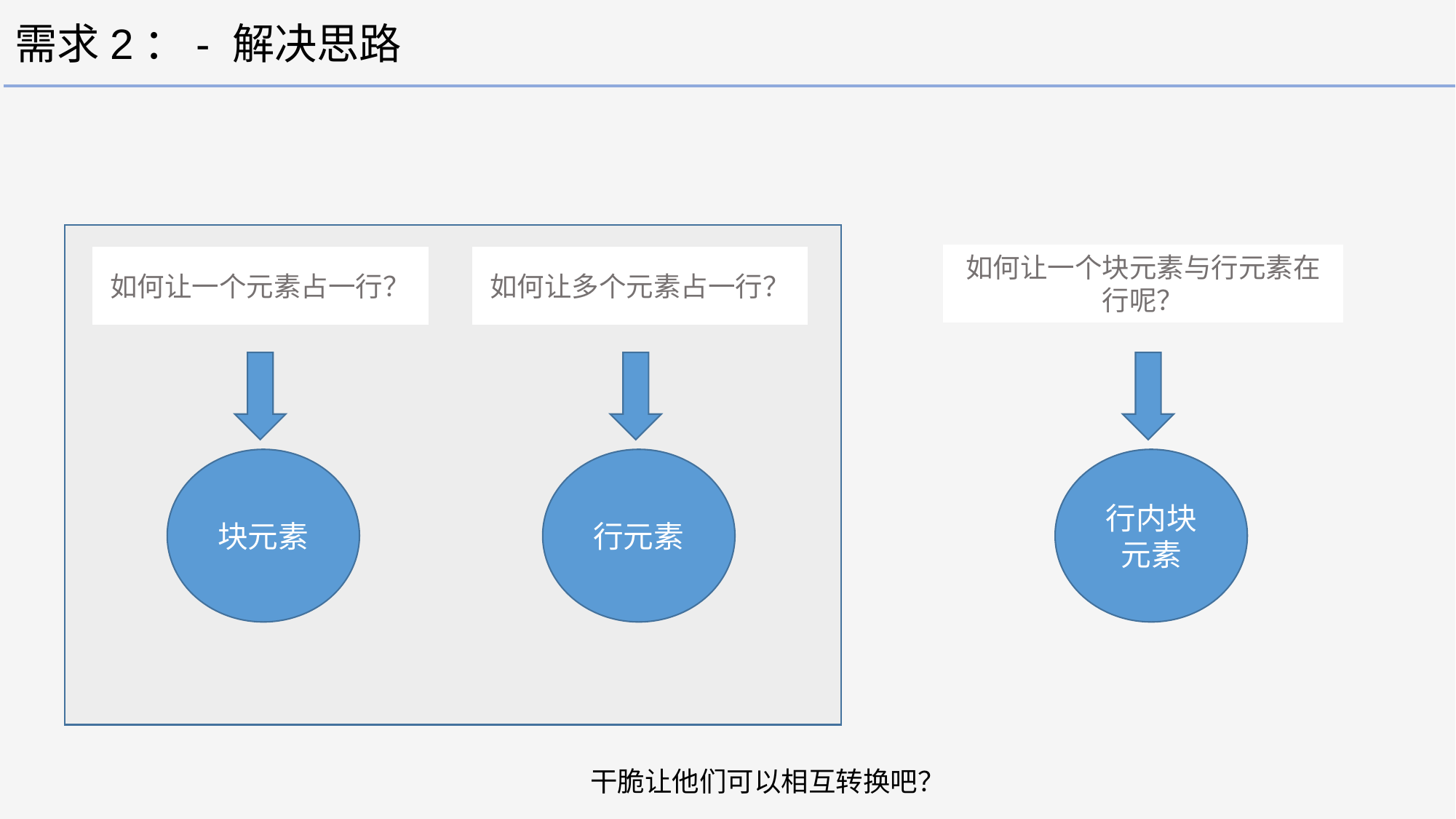

需求2：- 解决思路

如何让一个块元素与行元素在行呢？
如何让一个元素占一行？
如何让多个元素占一行？

块元素
行元素
行内块元素
干脆让他们可以相互转换吧？